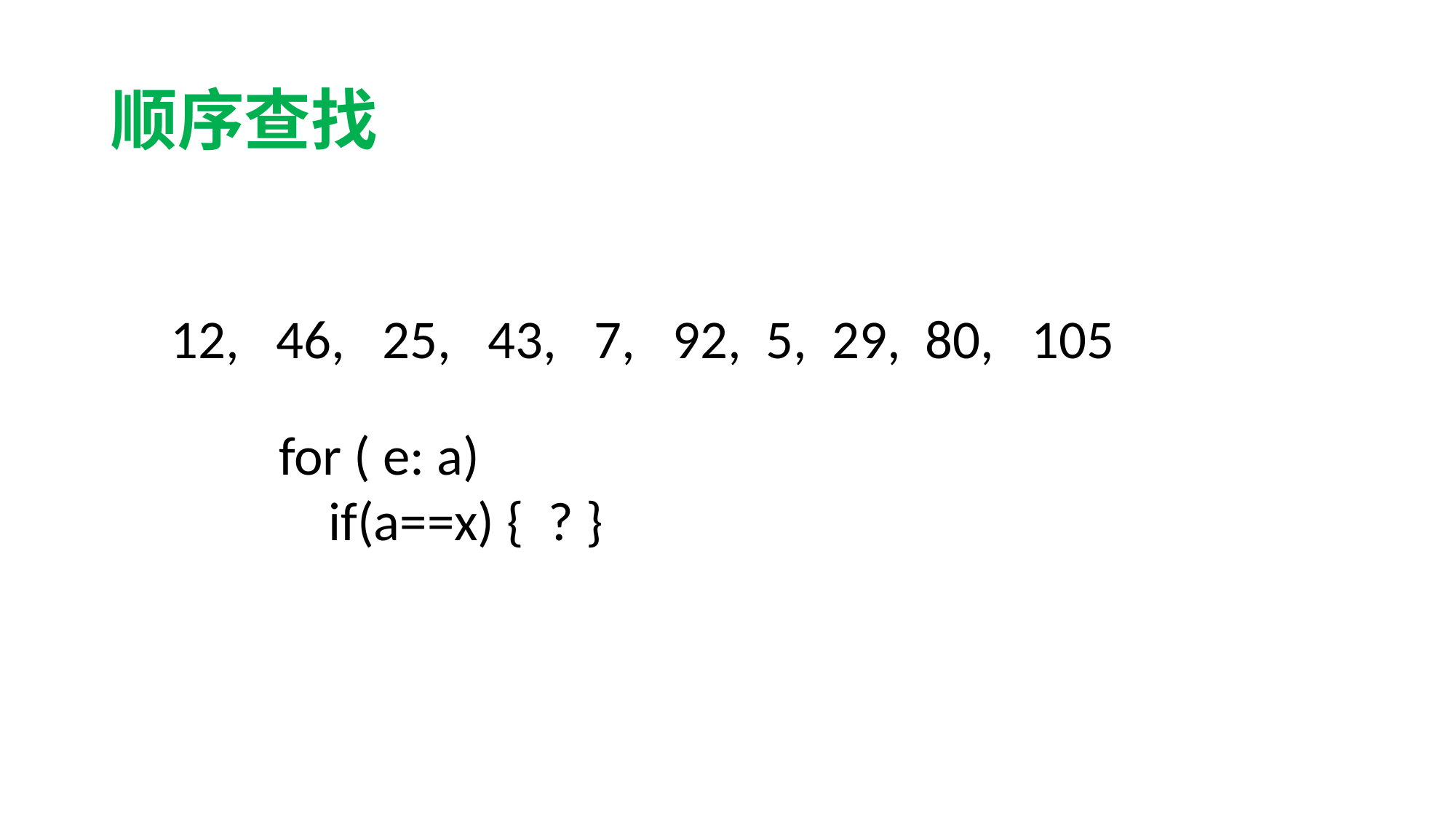

# 顺序查找

12,   46,   25,   43,   7,   92,  5,  29,  80,   105
for ( e: a)
    if(a==x) {  ? }